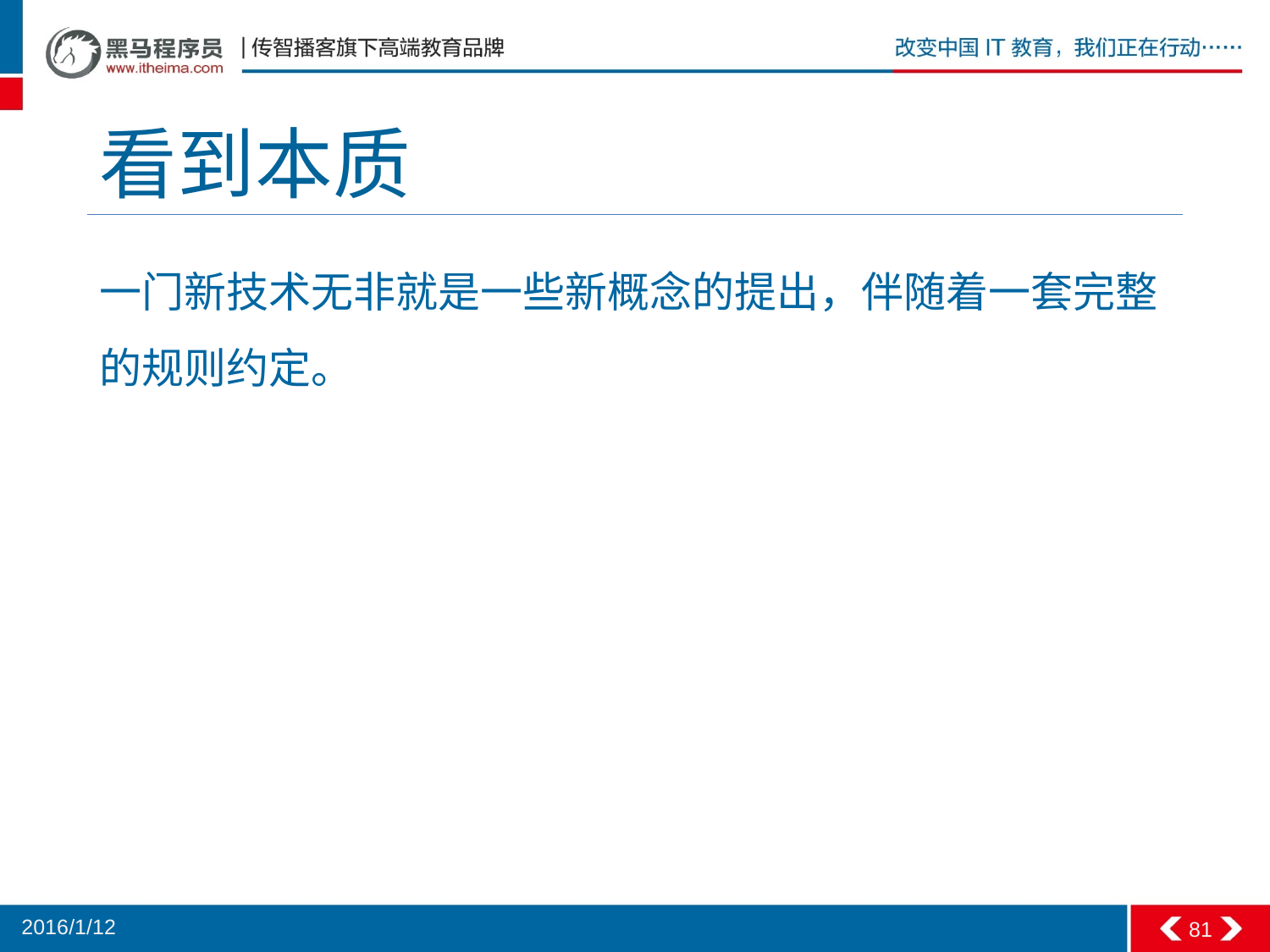

# 看到本质
一门新技术无非就是一些新概念的提出，伴随着一套完整的规则约定。
81

2016/1/12